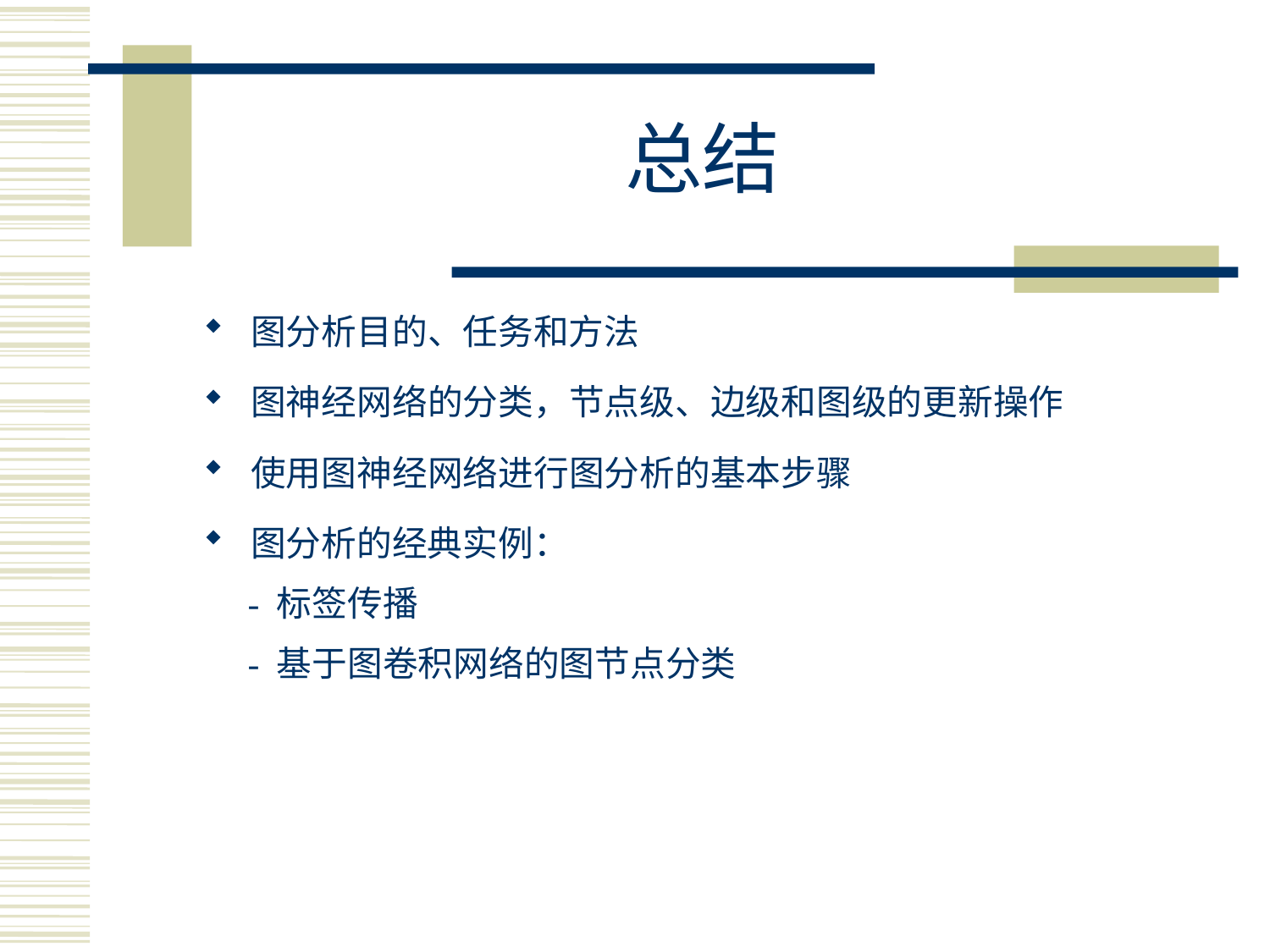

# 总结
图分析目的、任务和方法
图神经网络的分类，节点级、边级和图级的更新操作
使用图神经网络进行图分析的基本步骤
图分析的经典实例：
     - 标签传播
     - 基于图卷积网络的图节点分类